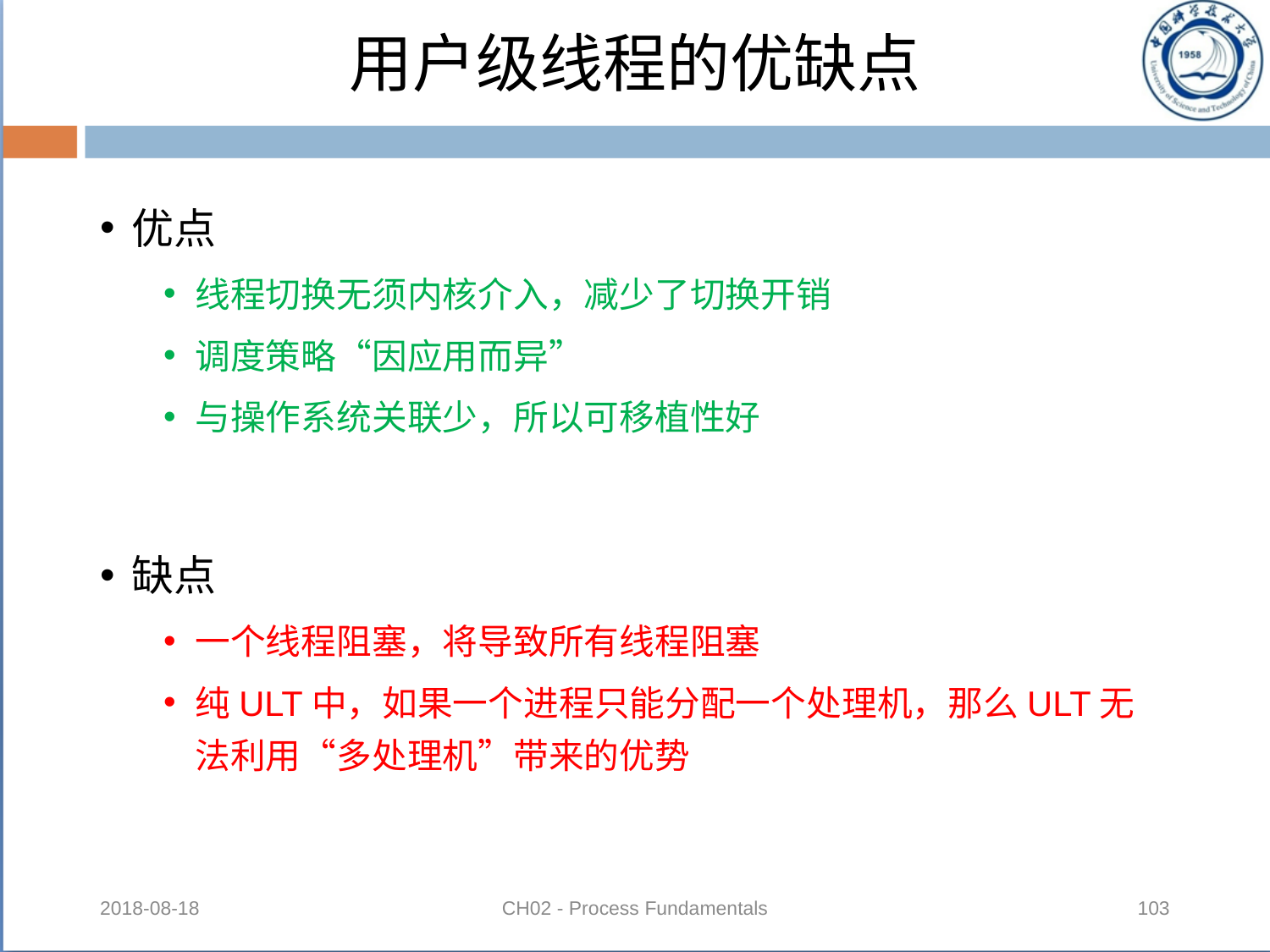

# 用户级线程的优缺点
优点
线程切换无须内核介入，减少了切换开销
调度策略“因应用而异”
与操作系统关联少，所以可移植性好

缺点
一个线程阻塞，将导致所有线程阻塞
纯ULT中，如果一个进程只能分配一个处理机，那么ULT无法利用“多处理机”带来的优势
2018-08-18
CH02 - Process Fundamentals
103